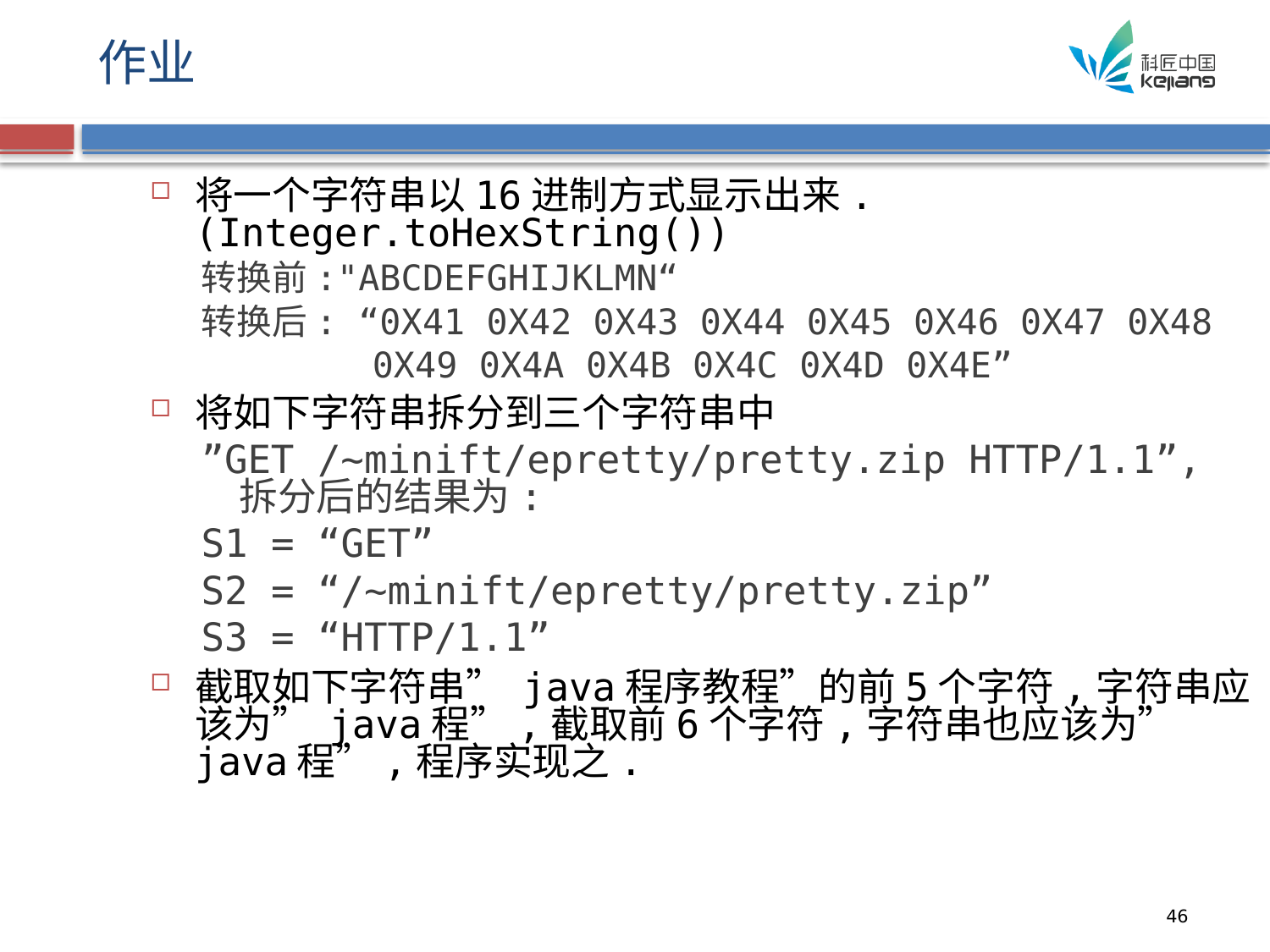

# 作业
将一个字符串以16进制方式显示出来. (Integer.toHexString())
转换前:"ABCDEFGHIJKLMN“
转换后: “0X41 0X42 0X43 0X44 0X45 0X46 0X47 0X48
        0X49 0X4A 0X4B 0X4C 0X4D 0X4E”
将如下字符串拆分到三个字符串中
”GET /~minift/epretty/pretty.zip HTTP/1.1”, 拆分后的结果为:
S1 = “GET”
S2 = “/~minift/epretty/pretty.zip”
S3 = “HTTP/1.1”
截取如下字符串” java程序教程”的前5个字符,字符串应该为” java程”,截取前6个字符,字符串也应该为” java程”,程序实现之.
46